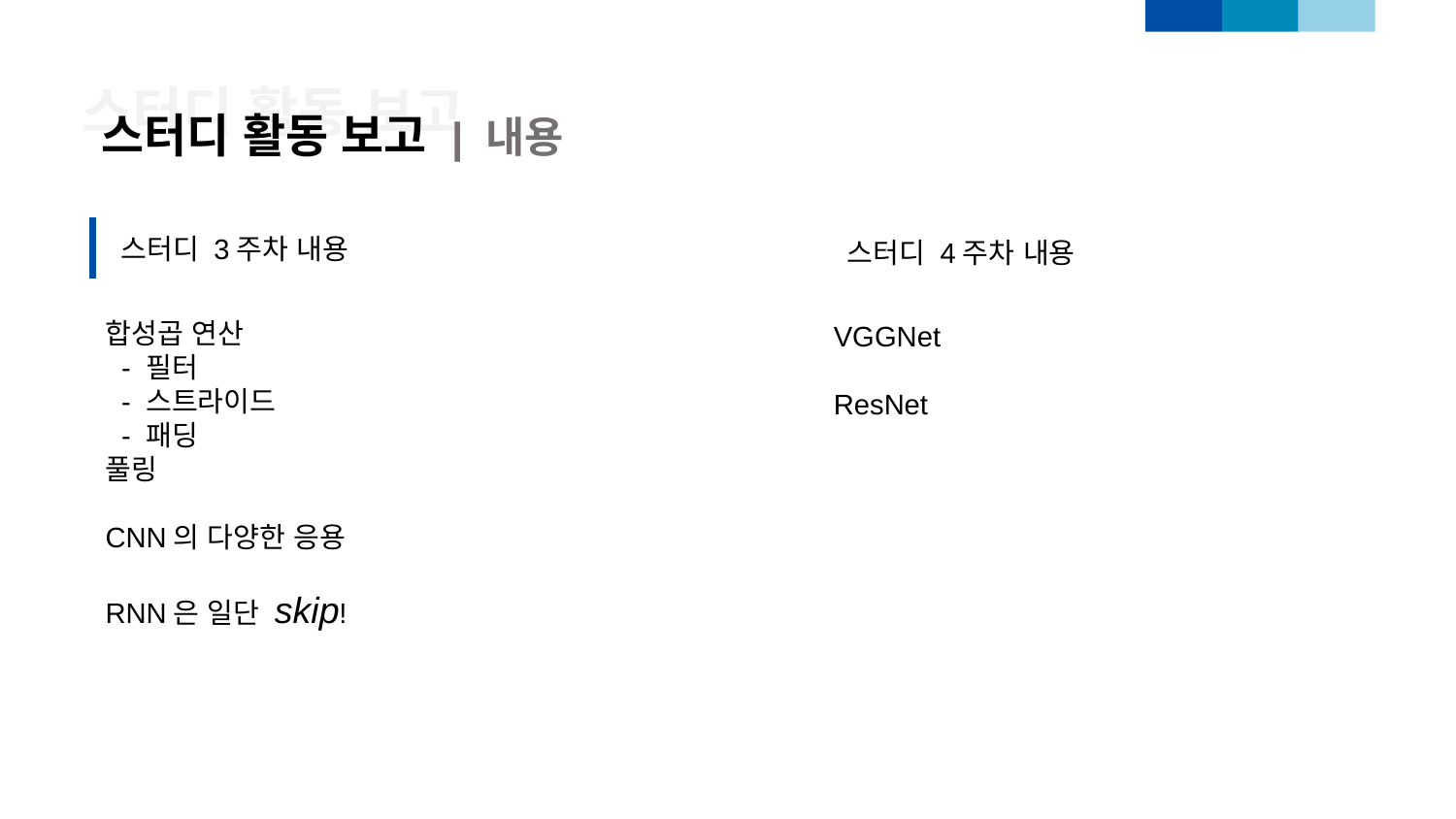

스터디 활동 보고
스터디 활동 보고 | 내용

스터디 3주차 내용
스터디 4주차 내용
합성곱 연산
  - 필터
  - 스트라이드
  - 패딩
풀링

CNN의 다양한 응용

RNN은 일단 skip!

VGGNet

ResNet